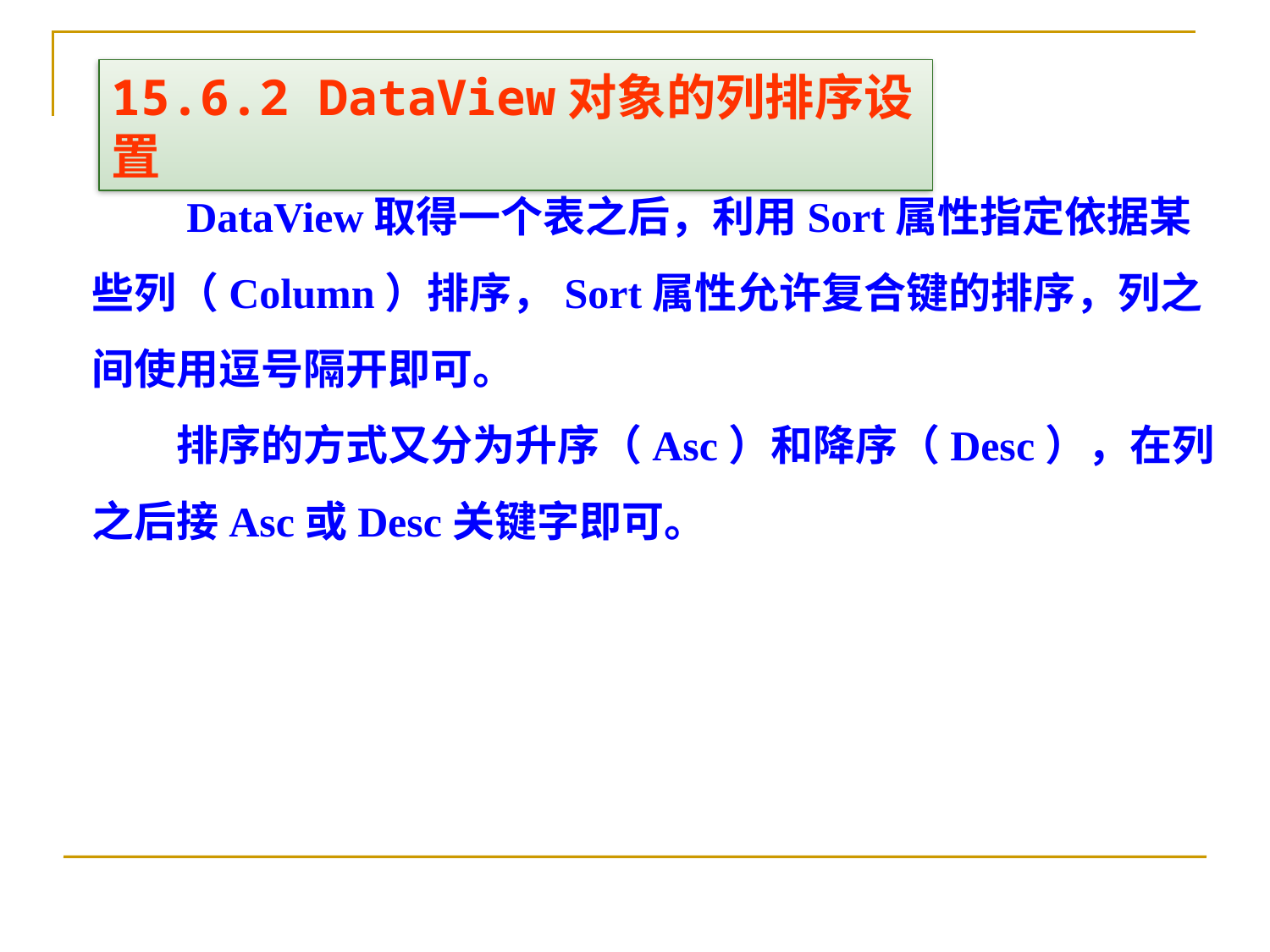

15.6.2 DataView对象的列排序设置
　　DataView取得一个表之后，利用Sort属性指定依据某些列（Column）排序，Sort属性允许复合键的排序，列之间使用逗号隔开即可。
　　排序的方式又分为升序（Asc）和降序（Desc），在列之后接Asc或Desc关键字即可。